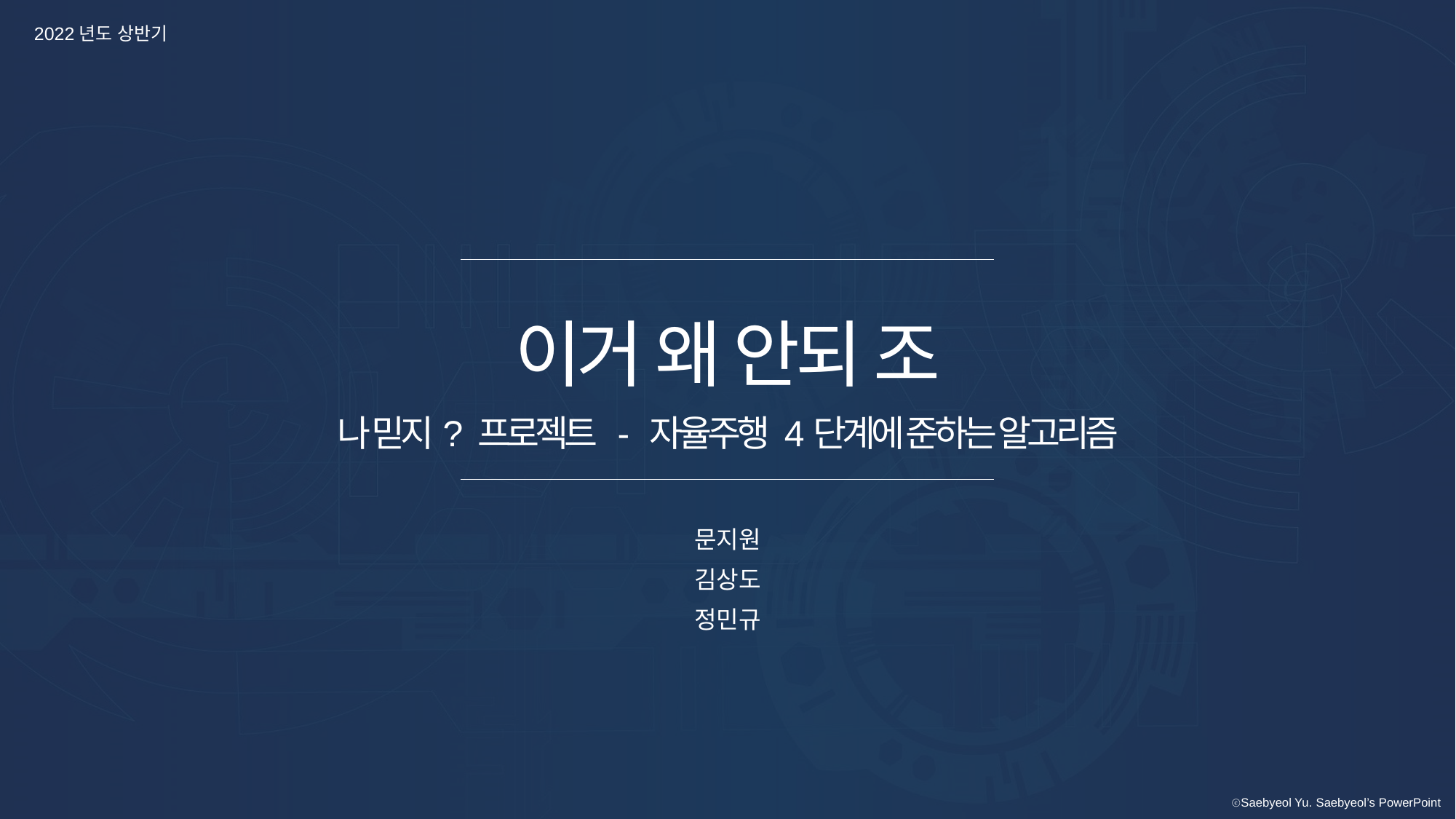

2022년도 상반기
이거 왜 안되 조

나 믿지? 프로젝트  -  자율주행 4단계에 준하는 알고리즘
문지원

김상도

정민규